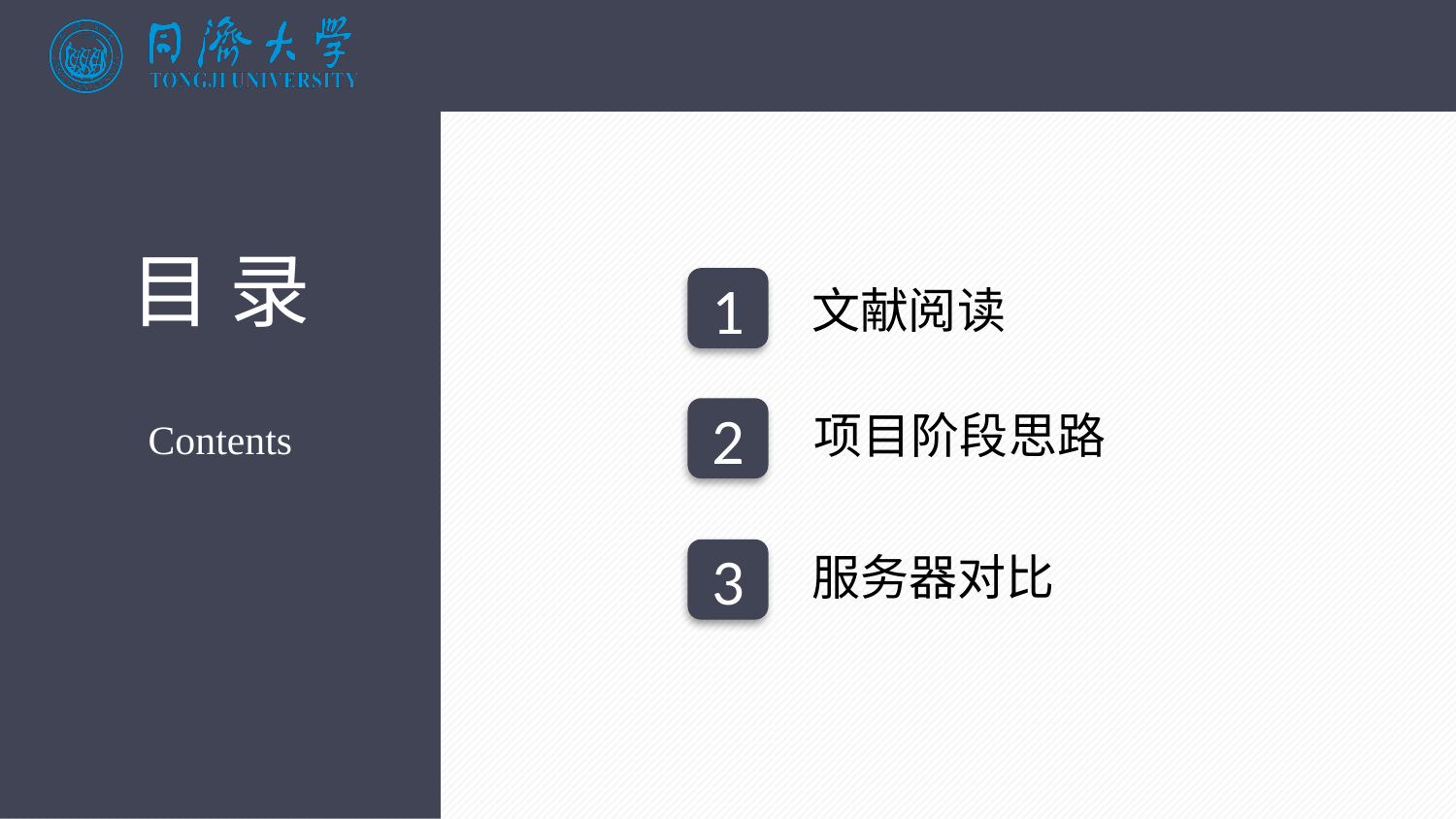

目 录
1

文献阅读
2

项目阶段思路
Contents
3

服务器对比